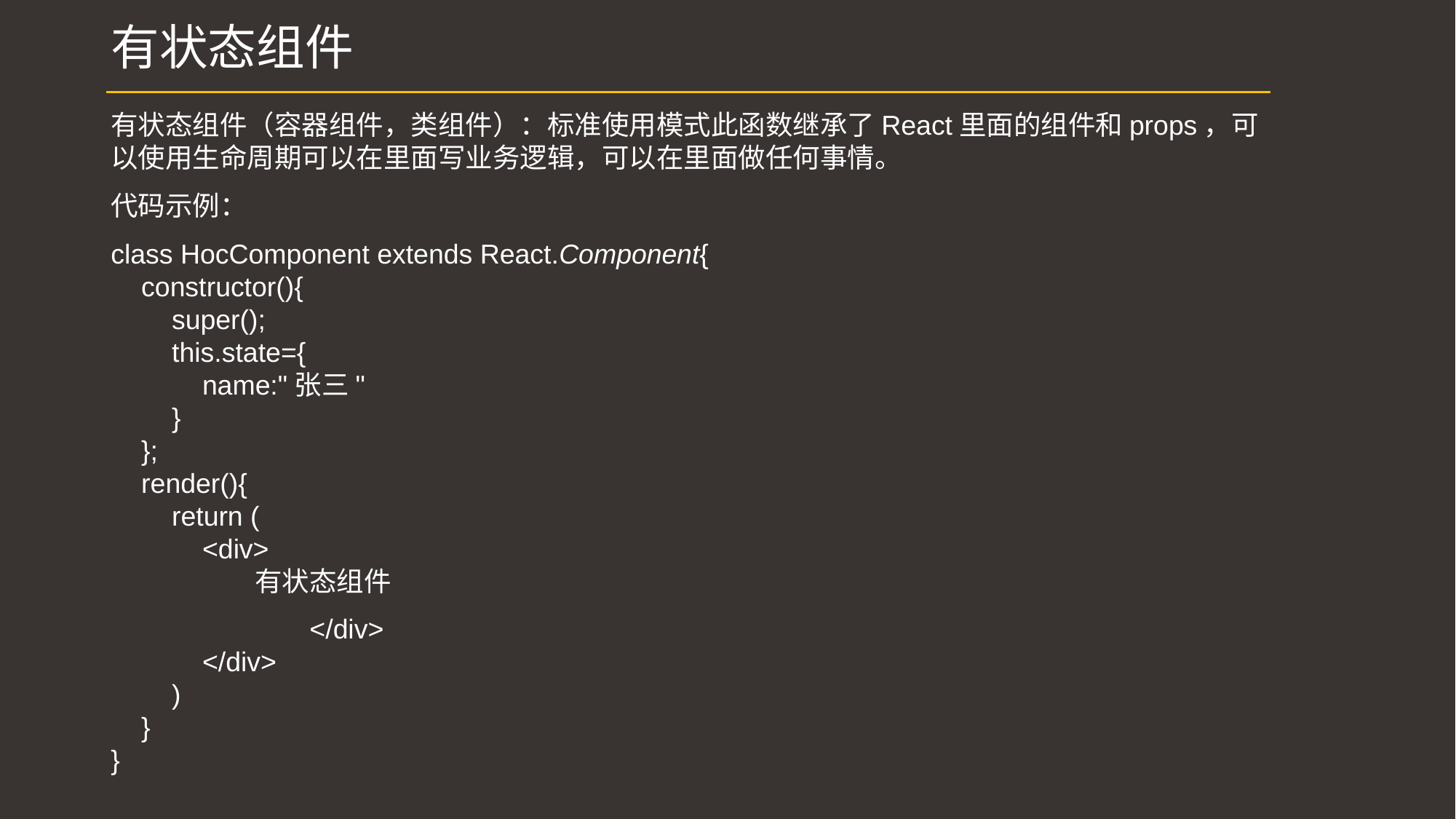

# 有状态组件
有状态组件（容器组件，类组件）：标准使用模式此函数继承了React里面的组件和props，可以使用生命周期可以在里面写业务逻辑，可以在里面做任何事情。
代码示例：
class HocComponent extends React.Component{
    constructor(){
        super();
        this.state={
            name:"张三"
        }
    };
    render(){
        return (
            <div>
                  有状态组件
                          </div>
            </div>
        )
    }
}